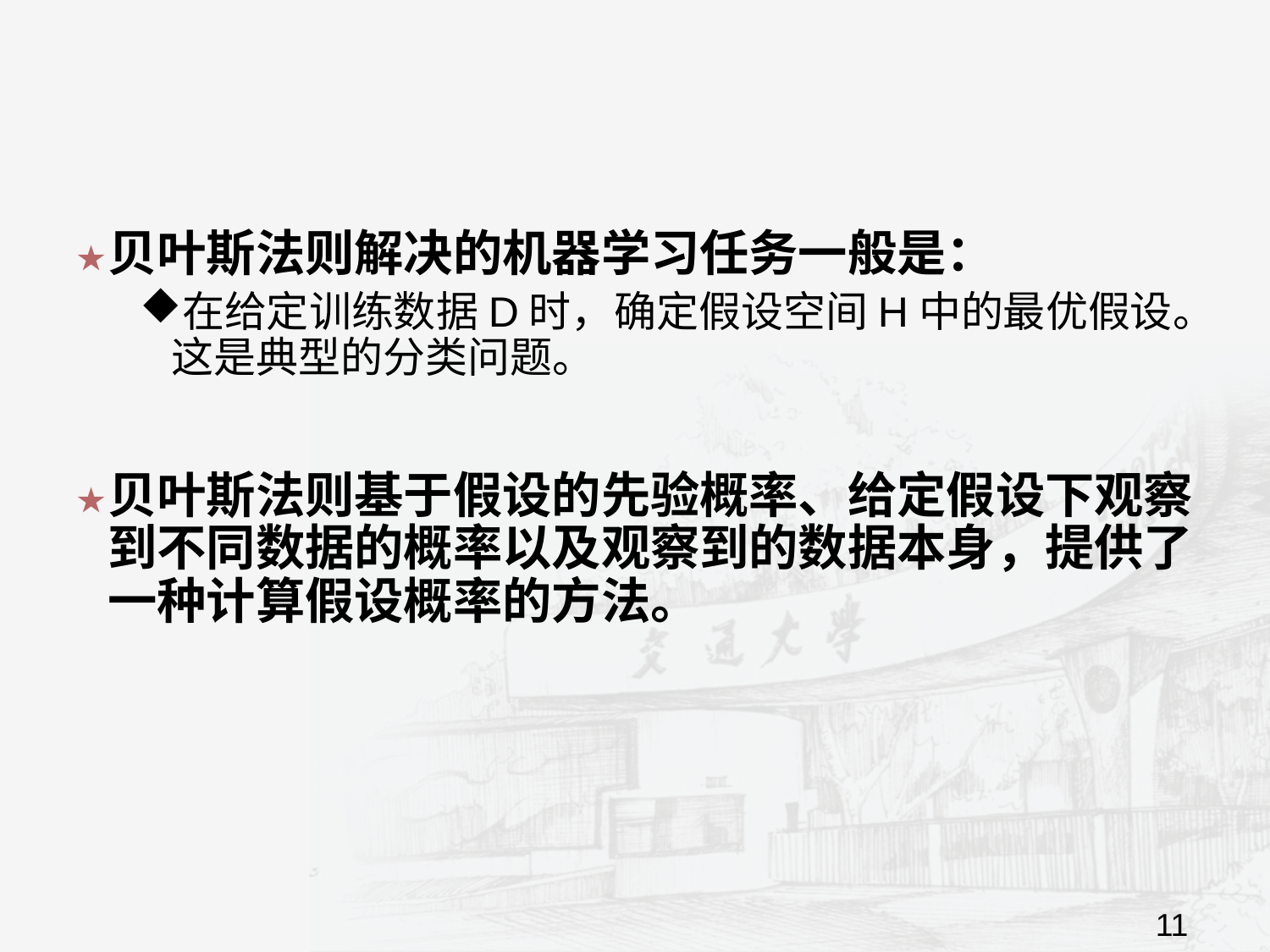

贝叶斯法则解决的机器学习任务一般是：
在给定训练数据D时，确定假设空间H中的最优假设。这是典型的分类问题。

贝叶斯法则基于假设的先验概率、给定假设下观察到不同数据的概率以及观察到的数据本身，提供了一种计算假设概率的方法。

11